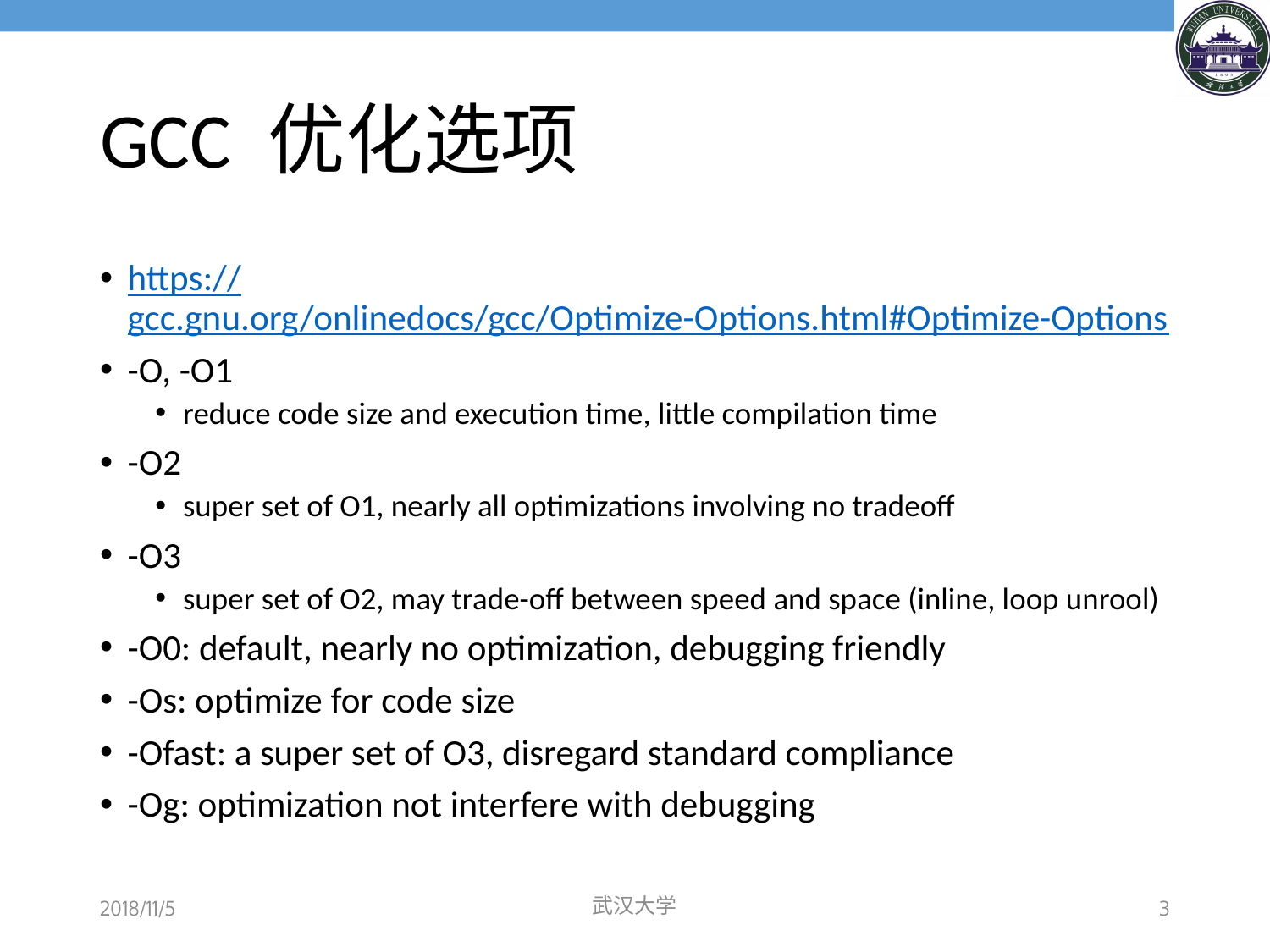

# GCC 优化选项
https://gcc.gnu.org/onlinedocs/gcc/Optimize-Options.html#Optimize-Options
-O, -O1
reduce code size and execution time, little compilation time
-O2
super set of O1, nearly all optimizations involving no tradeoff
-O3
super set of O2, may trade-off between speed and space (inline, loop unrool)
-O0: default, nearly no optimization, debugging friendly
-Os: optimize for code size
-Ofast: a super set of O3, disregard standard compliance
-Og: optimization not interfere with debugging
2018/11/5
武汉大学
3